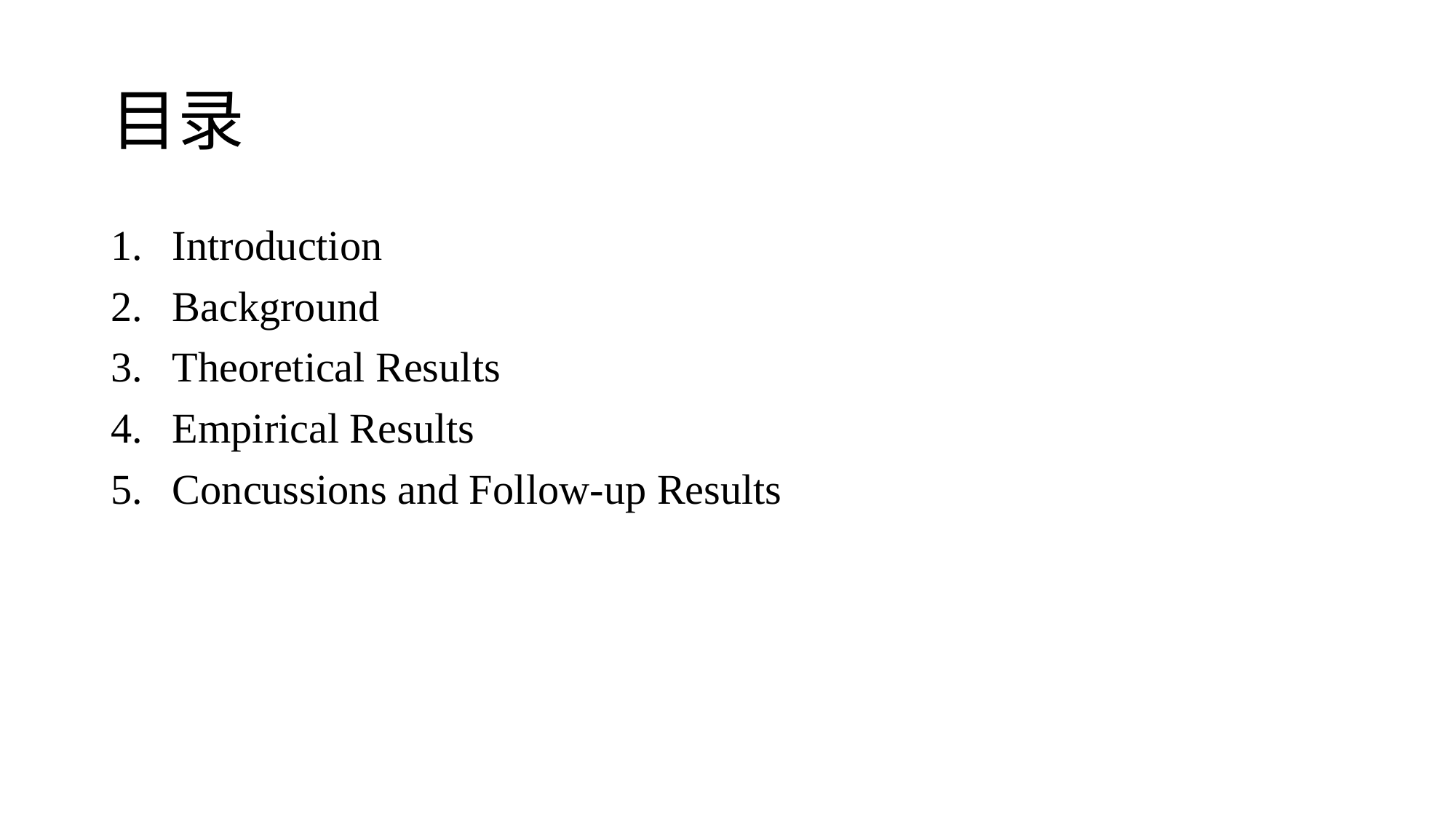

# 目录
Introduction
Background
Theoretical Results
Empirical Results
Concussions and Follow-up Results